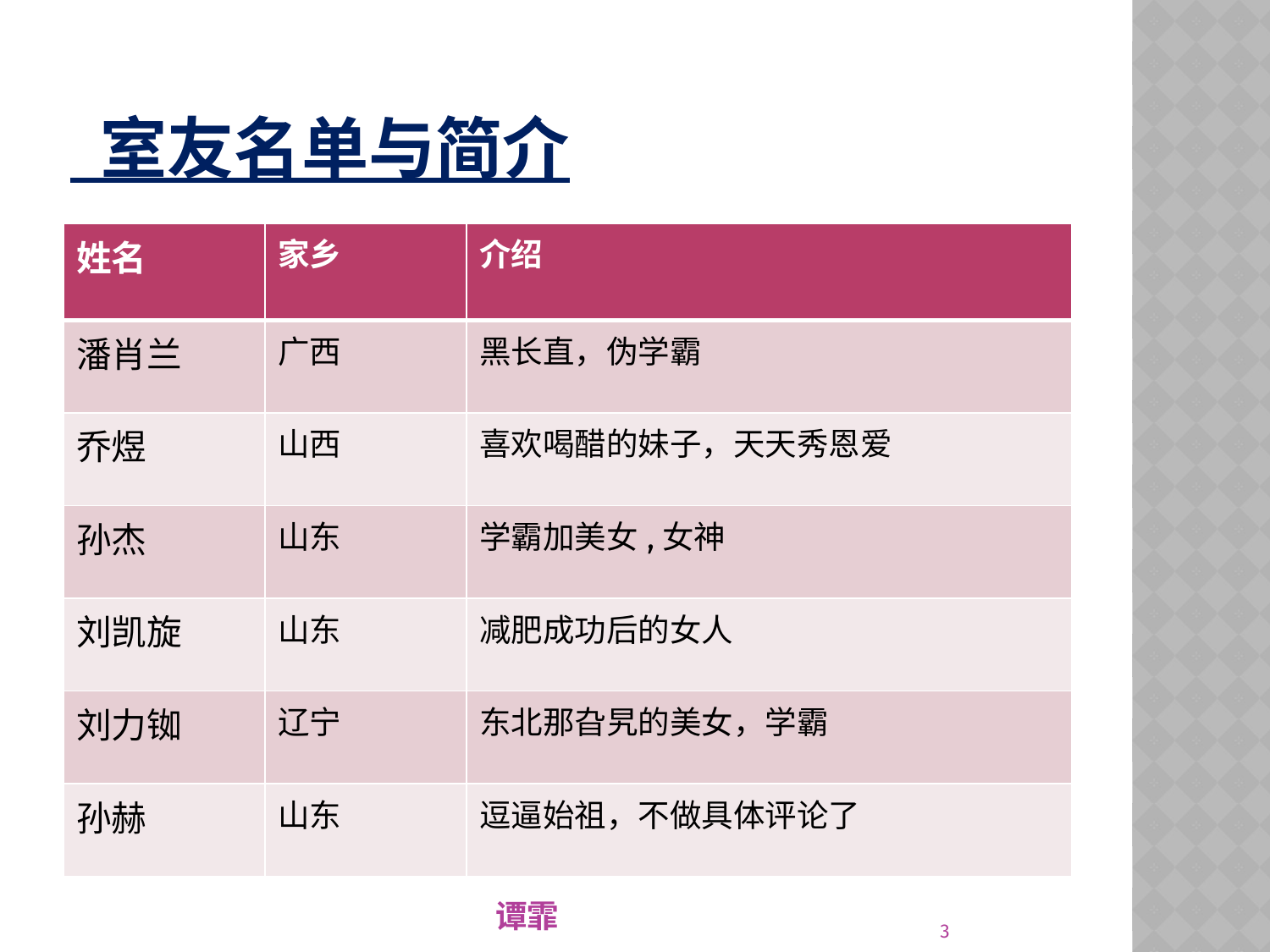

# 室友名单与简介
| 姓名 | 家乡 | 介绍 |
| --- | --- | --- |
| 潘肖兰 | 广西 | 黑长直，伪学霸 |
| 乔煜 | 山西 | 喜欢喝醋的妹子，天天秀恩爱 |
| 孙杰 | 山东 | 学霸加美女,女神 |
| 刘凯旋 | 山东 | 减肥成功后的女人 |
| 刘力铷 | 辽宁 | 东北那旮旯的美女，学霸 |
| 孙赫 | 山东 | 逗逼始祖，不做具体评论了 |
3
谭霏